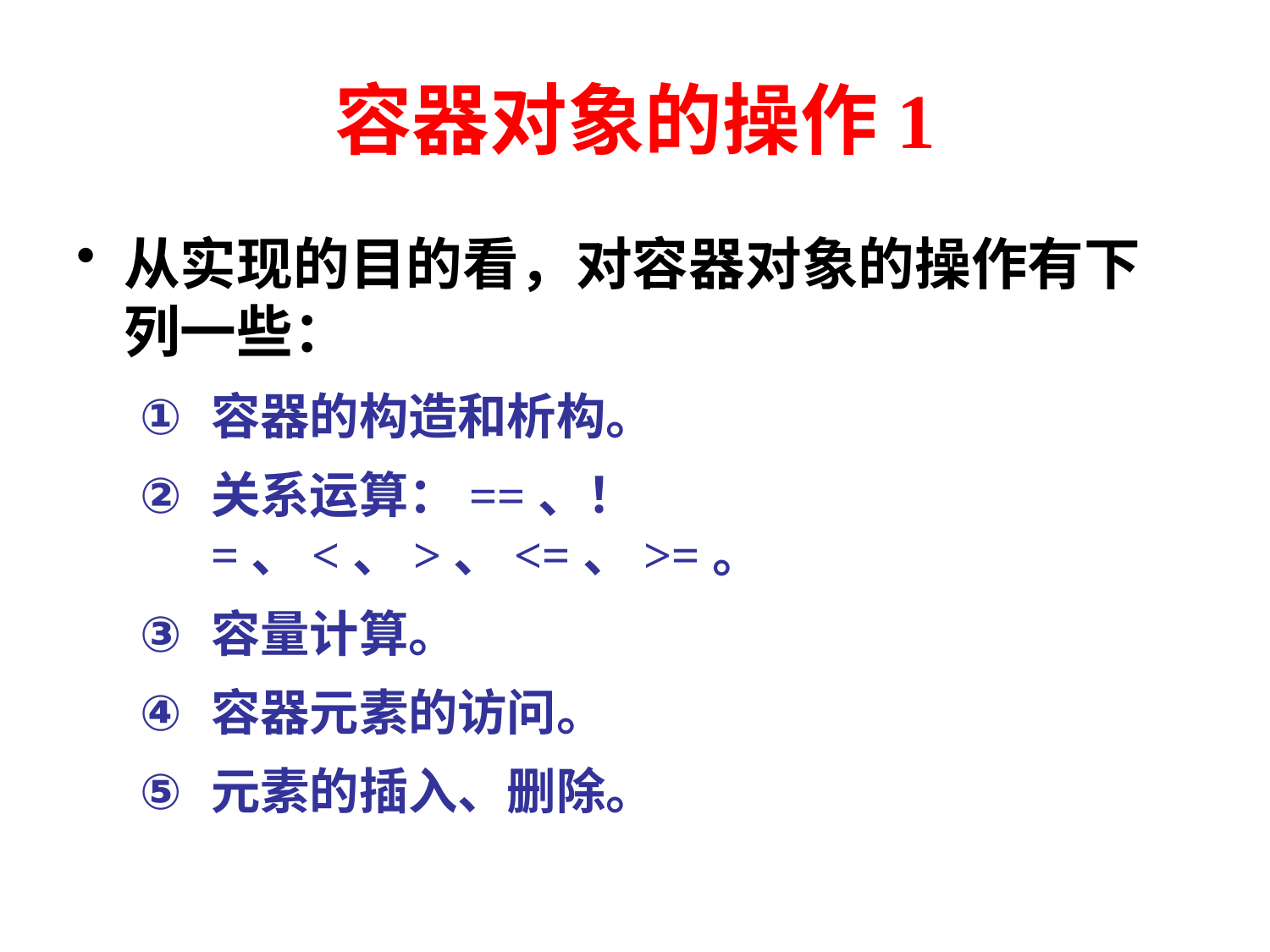

# 容器对象的操作1
从实现的目的看，对容器对象的操作有下列一些：
容器的构造和析构。
关系运算：==、！=、<、>、<=、>=。
容量计算。
容器元素的访问。
元素的插入、删除。